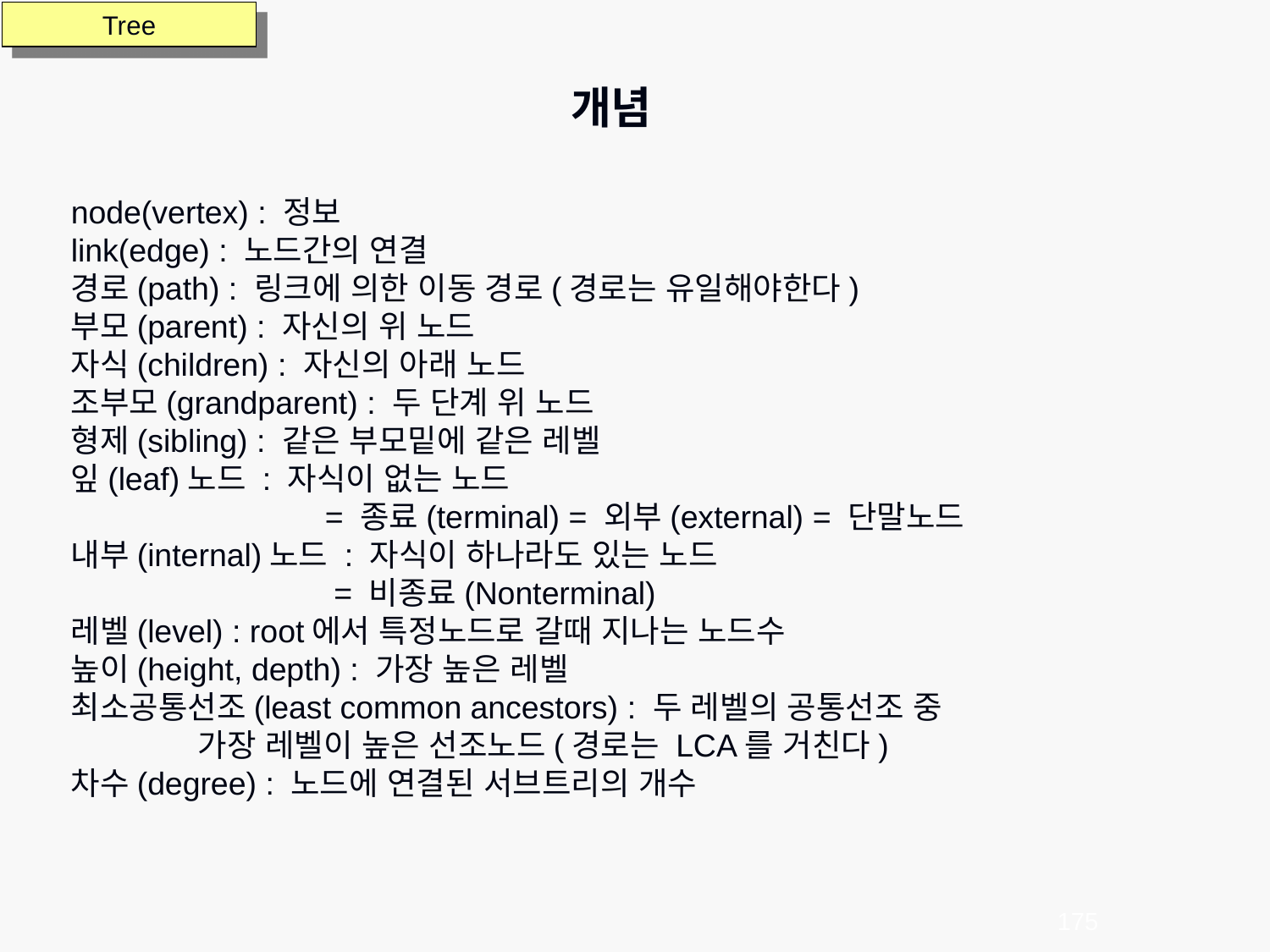

Tree
개념
node(vertex) : 정보
link(edge) : 노드간의 연결
경로(path) : 링크에 의한 이동 경로(경로는 유일해야한다)
부모(parent) : 자신의 위 노드
자식(children) : 자신의 아래 노드
조부모(grandparent) : 두 단계 위 노드
형제(sibling) : 같은 부모밑에 같은 레벨
잎(leaf)노드 : 자식이 없는 노드
		= 종료(terminal) = 외부(external) = 단말노드
내부(internal)노드 : 자식이 하나라도 있는 노드
		 = 비종료(Nonterminal)
레벨(level) : root에서 특정노드로 갈때 지나는 노드수
높이(height, depth) : 가장 높은 레벨
최소공통선조(least common ancestors) : 두 레벨의 공통선조 중
	가장 레벨이 높은 선조노드(경로는 LCA를 거친다)
차수(degree) : 노드에 연결된 서브트리의 개수
175